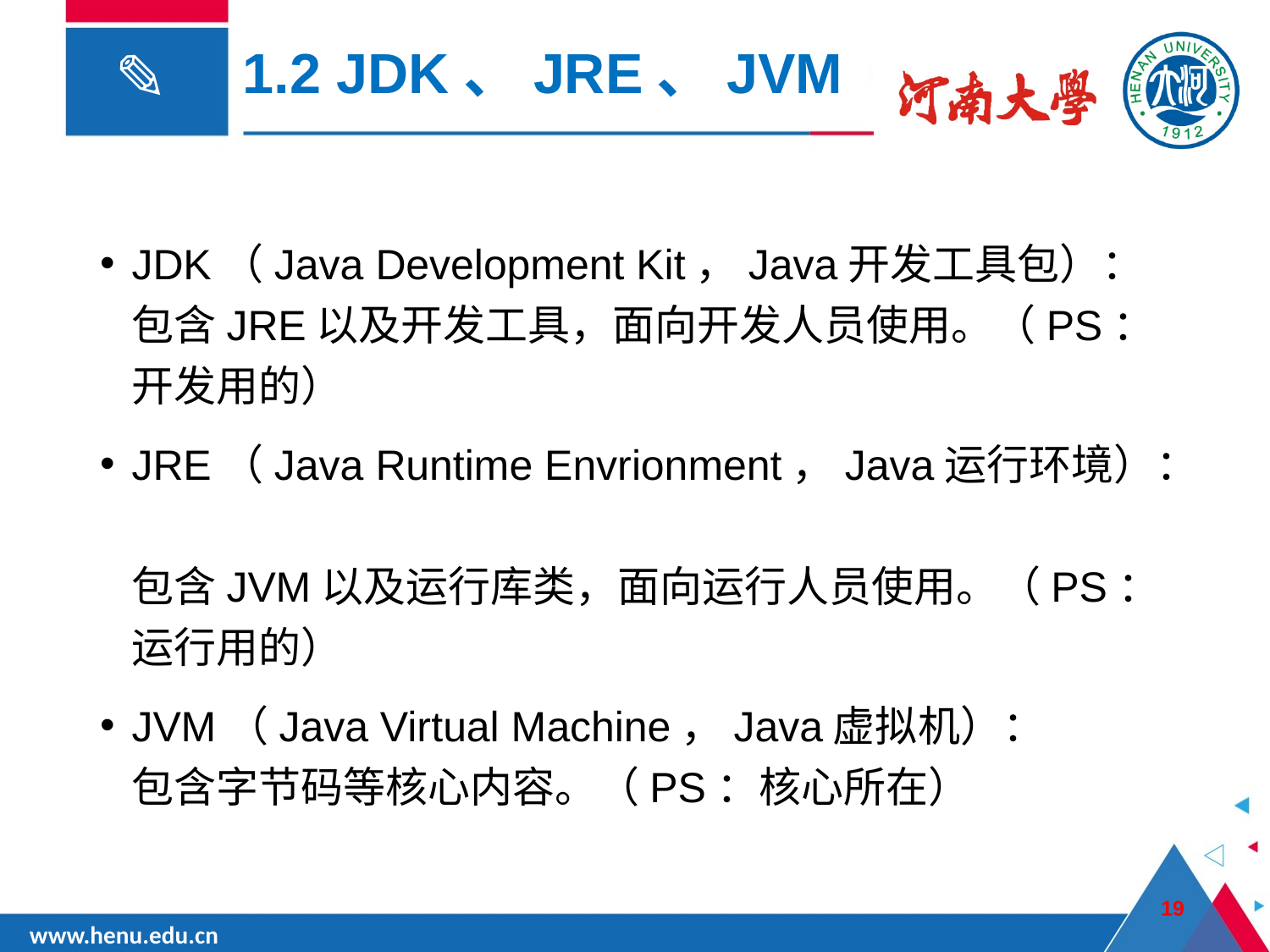

# 1.2 JDK、JRE、JVM
JDK（Java Development Kit，Java开发工具包）：
包含JRE以及开发工具，面向开发人员使用。（PS：开发用的）
JRE（Java Runtime Envrionment，Java运行环境）：
包含JVM以及运行库类，面向运行人员使用。（PS：运行用的）
JVM（Java Virtual Machine，Java虚拟机）：
包含字节码等核心内容。（PS：核心所在）
19